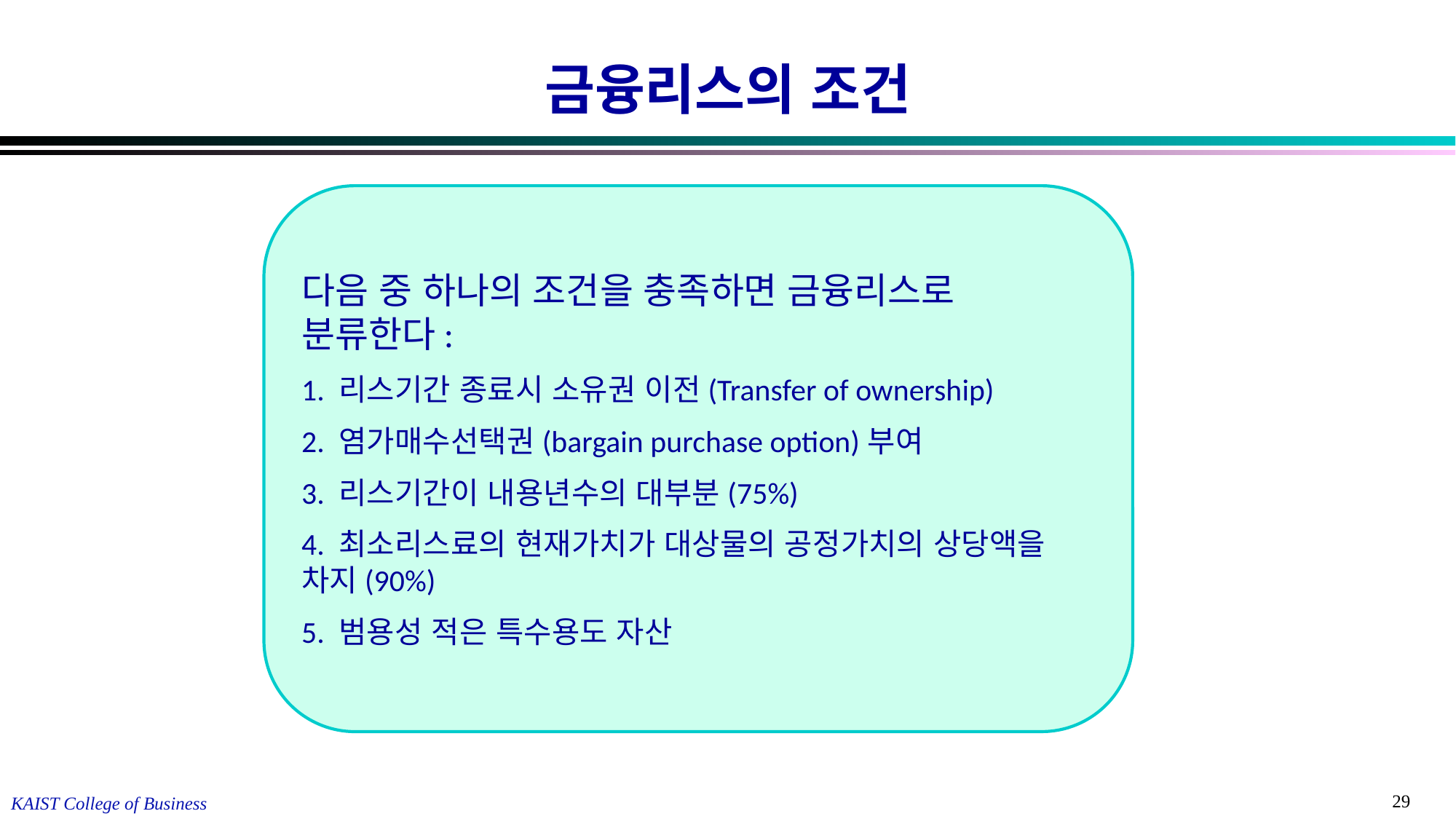

# 금융리스의 조건
다음 중 하나의 조건을 충족하면 금융리스로 분류한다:
1. 리스기간 종료시 소유권 이전(Transfer of ownership)
2. 염가매수선택권(bargain purchase option)부여
3. 리스기간이 내용년수의 대부분(75%)
4. 최소리스료의 현재가치가 대상물의 공정가치의 상당액을 차지(90%)
5. 범용성 적은 특수용도 자산